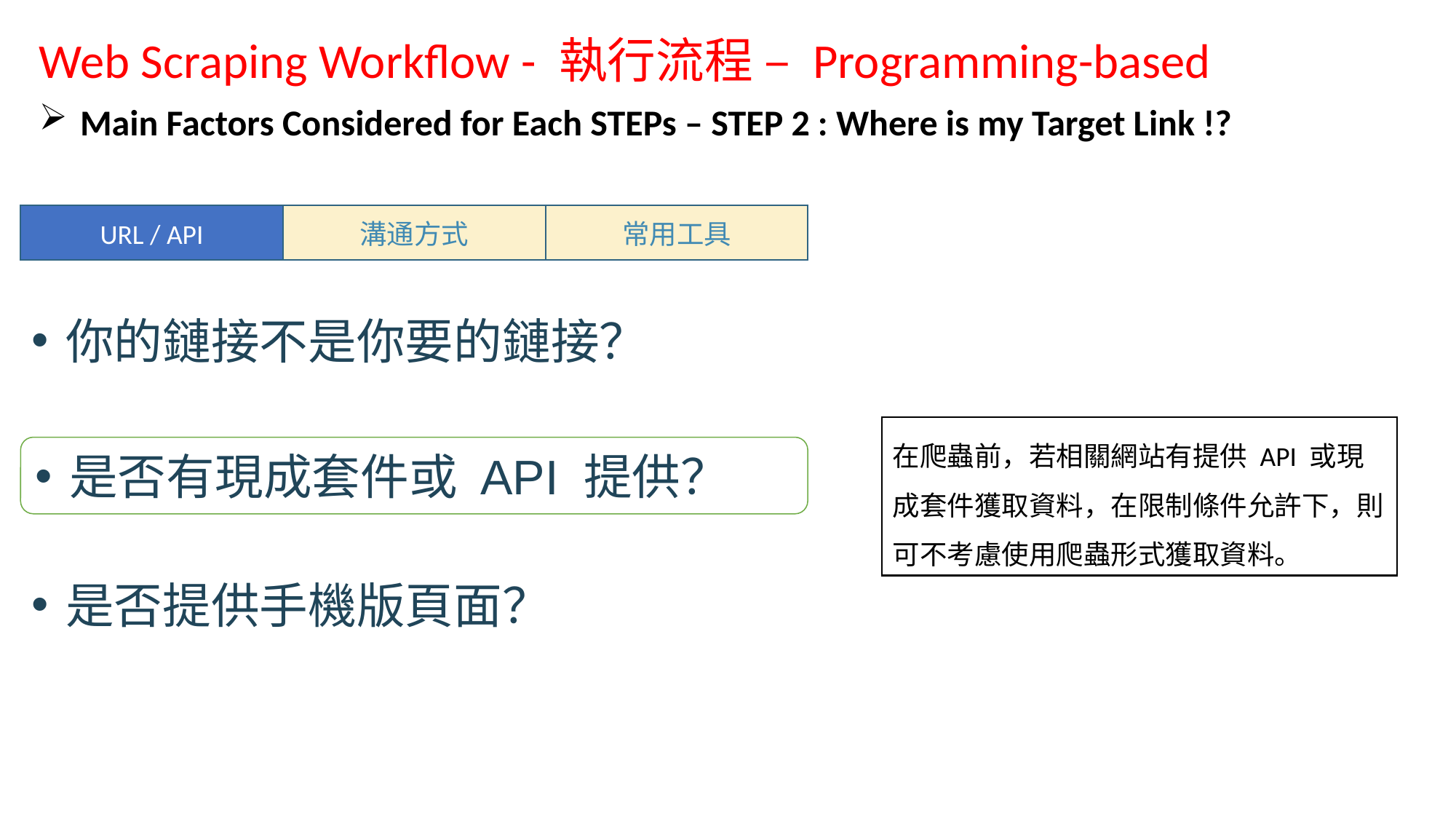

Web Scraping Workflow - 執行流程 – Programming-based
Main Factors Considered for Each STEPs – STEP 2 : Where is my Target Link !?
URL / API
溝通方式
常用工具
在爬蟲前，若相關網站有提供 API 或現成套件獲取資料，在限制條件允許下，則可不考慮使用爬蟲形式獲取資料。
你的鏈接不是你要的鏈接？
是否有現成套件或 API 提供？
是否提供手機版頁面？